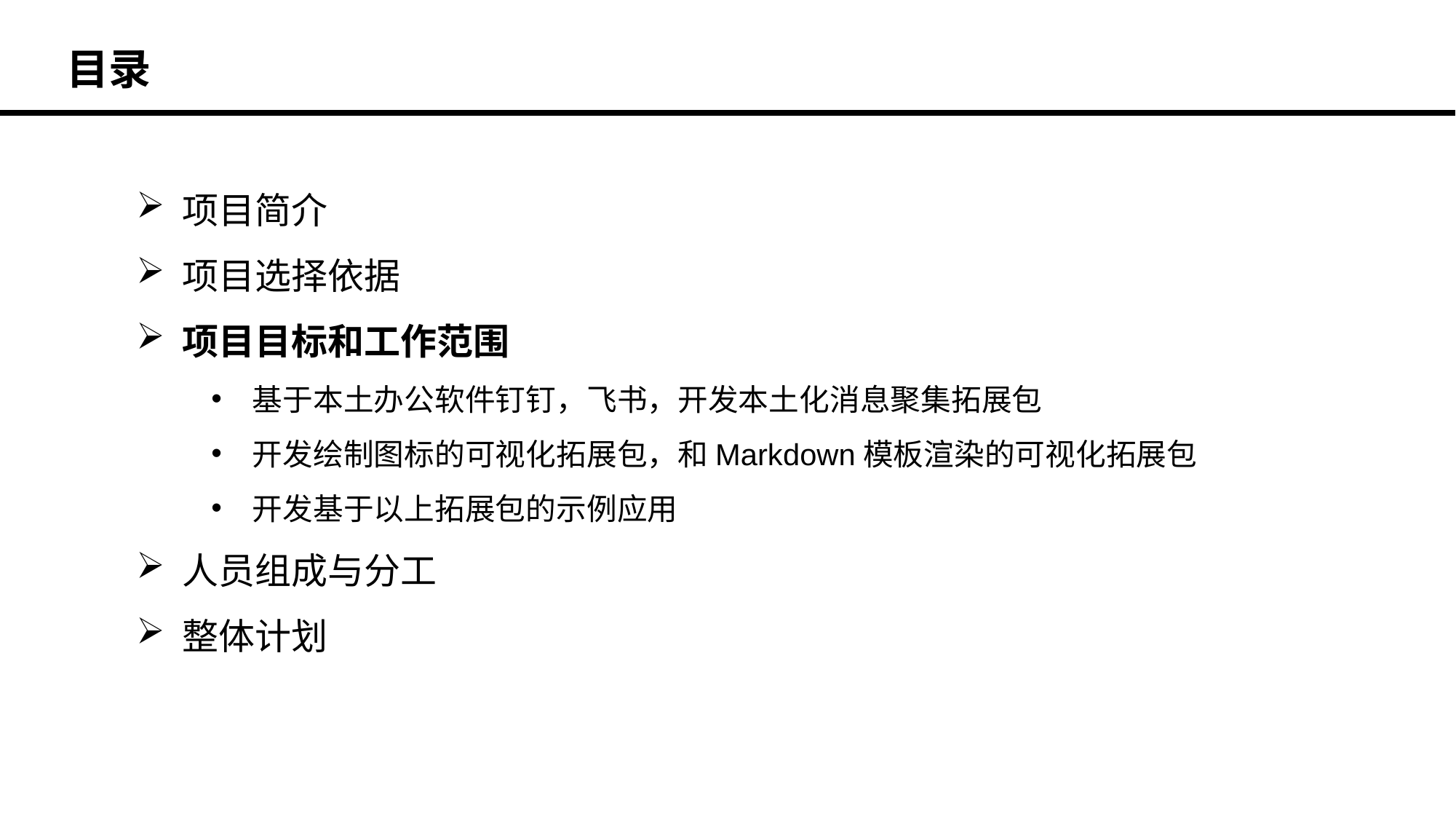

目录
 项目简介
 项目选择依据
 项目目标和工作范围
基于本土办公软件钉钉，飞书，开发本土化消息聚集拓展包
开发绘制图标的可视化拓展包，和Markdown模板渲染的可视化拓展包
开发基于以上拓展包的示例应用
 人员组成与分工
 整体计划